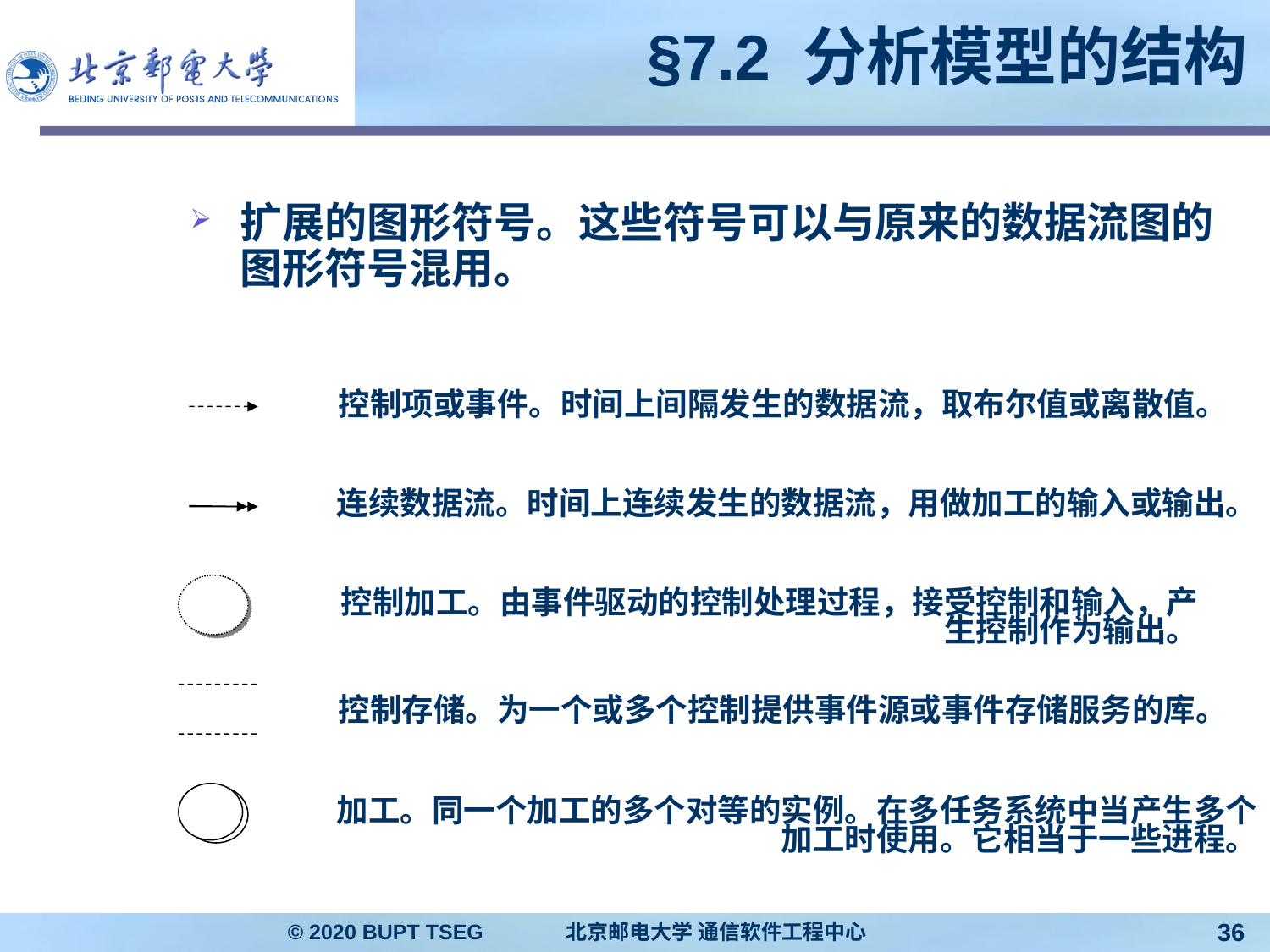

# §7.2 分析模型的结构
扩展的图形符号。这些符号可以与原来的数据流图的图形符号混用。
控制项或事件。时间上间隔发生的数据流，取布尔值或离散值。

连续数据流。时间上连续发生的数据流，用做加工的输入或输出。

控制加工。由事件驱动的控制处理过程，接受控制和输入，产生控制作为输出。

控制存储。为一个或多个控制提供事件源或事件存储服务的库。

加工。同一个加工的多个对等的实例。在多任务系统中当产生多个加工时使用。它相当于一些进程。
© 2020 BUPT TSEG             北京邮电大学 通信软件工程中心